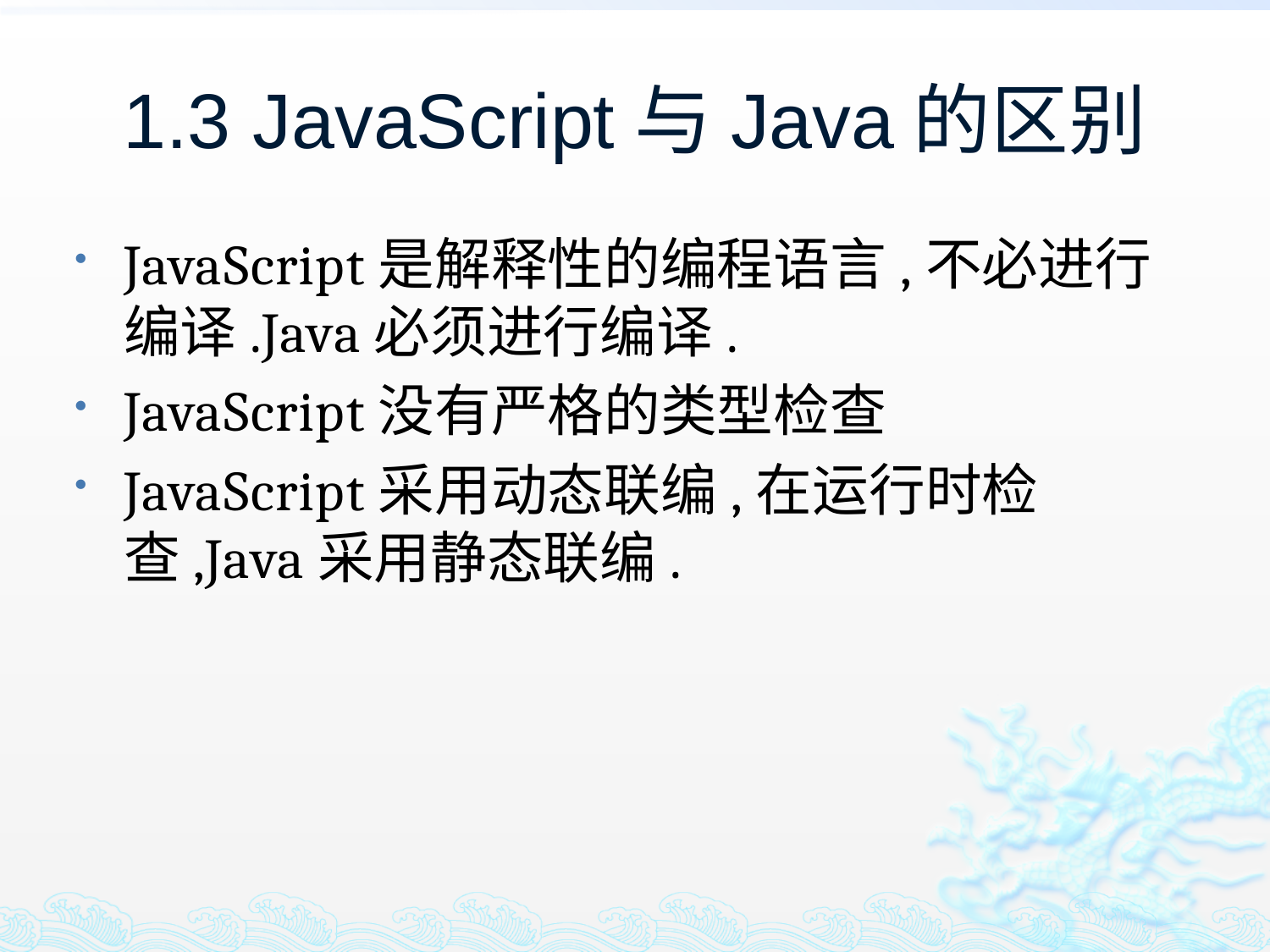

# 1.3 JavaScript与Java的区别
JavaScript是解释性的编程语言,不必进行编译.Java必须进行编译.
JavaScript没有严格的类型检查
JavaScript采用动态联编,在运行时检查,Java采用静态联编.